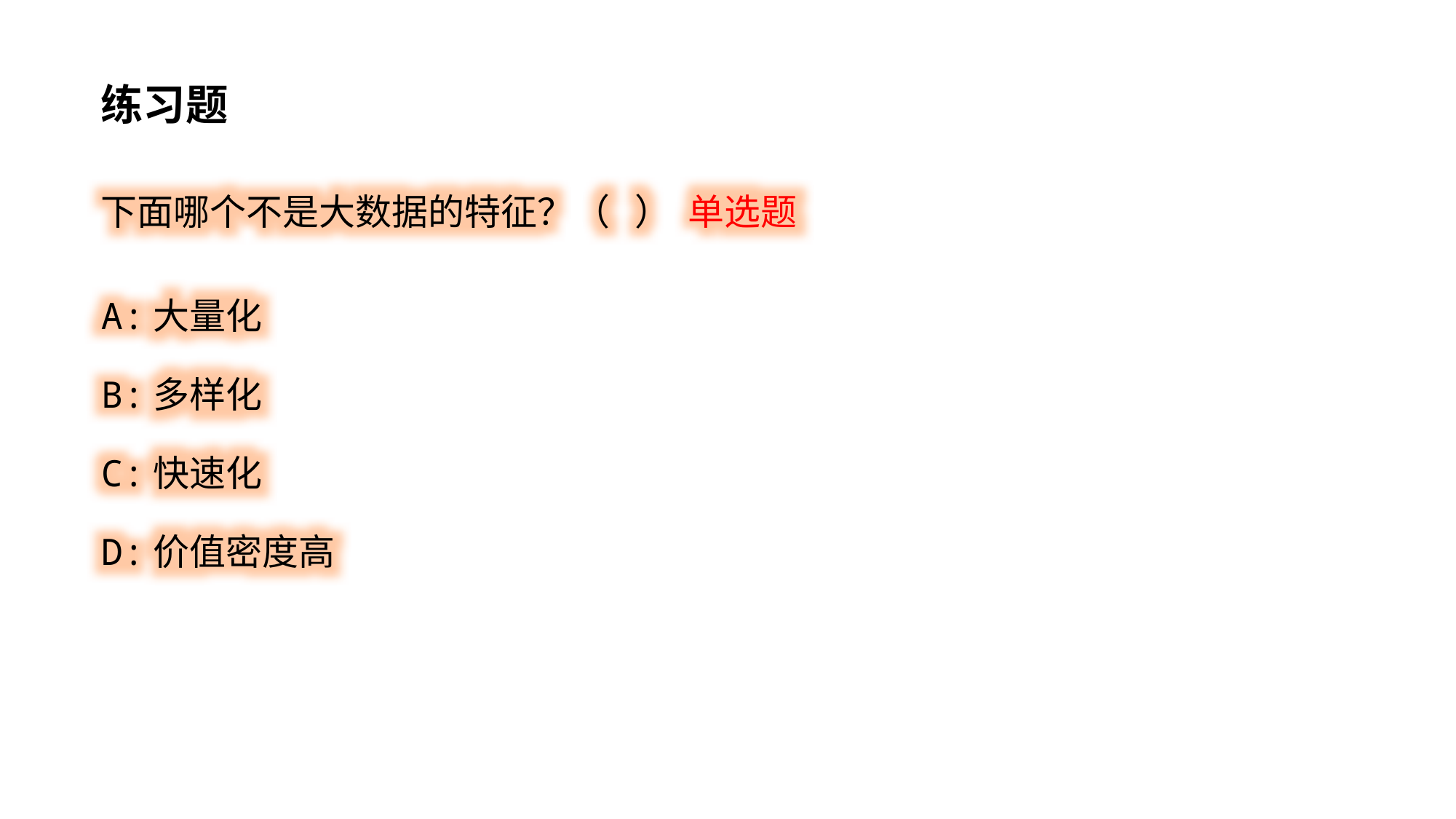

练习题
下面哪个不是大数据的特征？（   ）  单选题

A:大量化

B:多样化

C:快速化

D:价值密度高